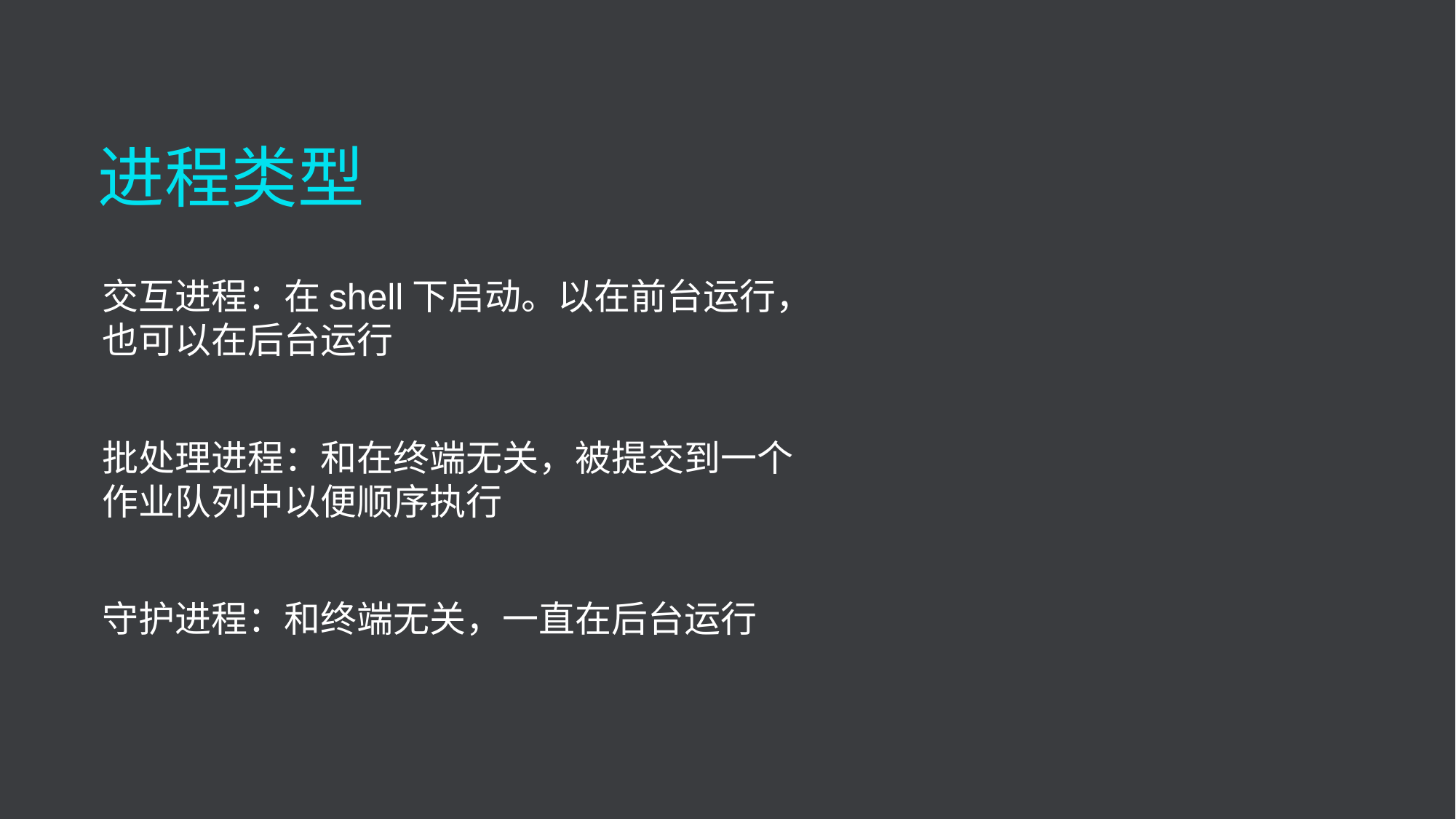

进程类型
交互进程：在shell下启动。以在前台运行，也可以在后台运行

批处理进程：和在终端无关，被提交到一个作业队列中以便顺序执行

守护进程：和终端无关，一直在后台运行